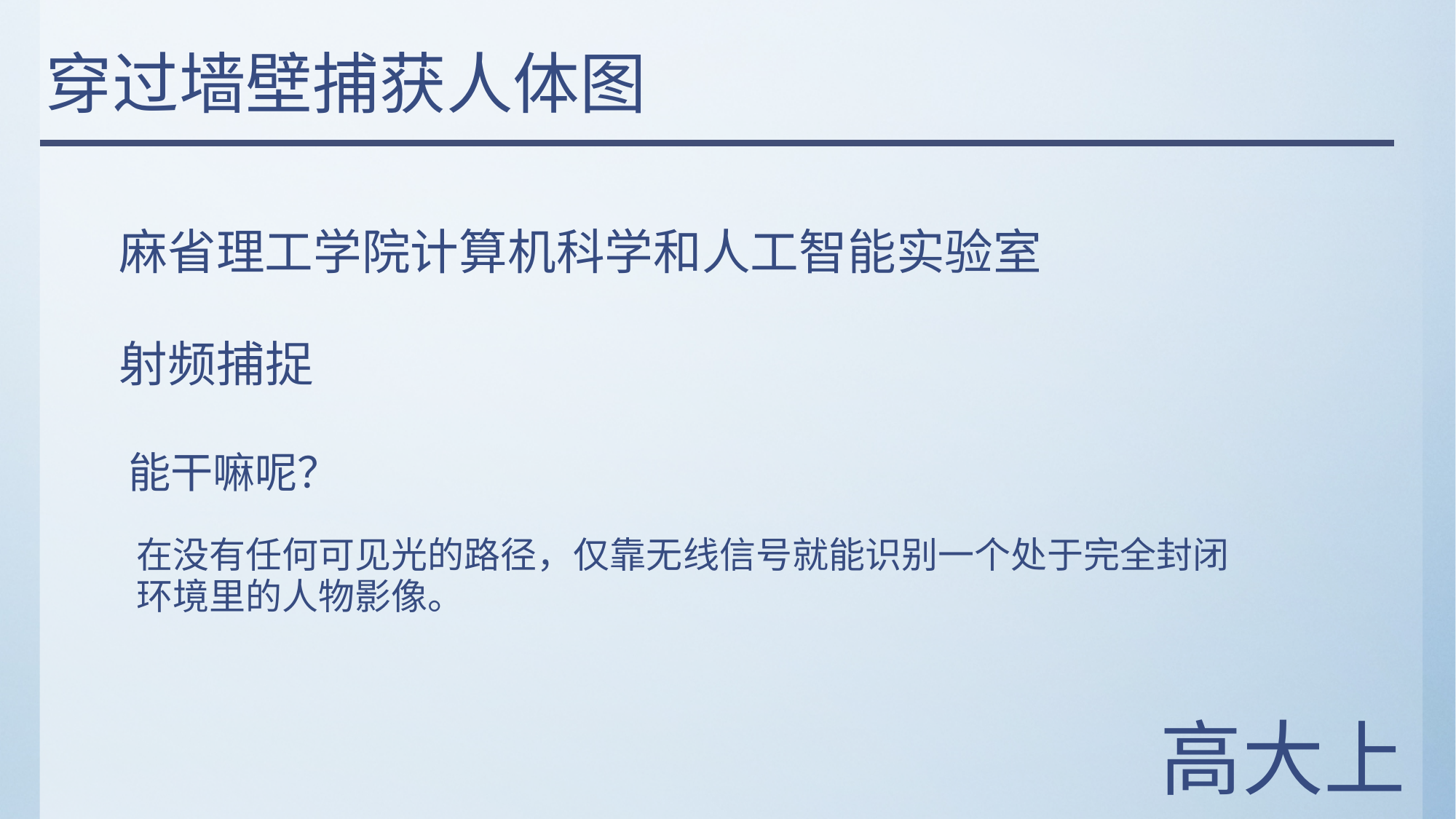

# 穿过墙壁捕获人体图
麻省理工学院计算机科学和人工智能实验室
射频捕捉
能干嘛呢？
在没有任何可见光的路径，仅靠无线信号就能识别一个处于完全封闭环境里的人物影像。
高大上